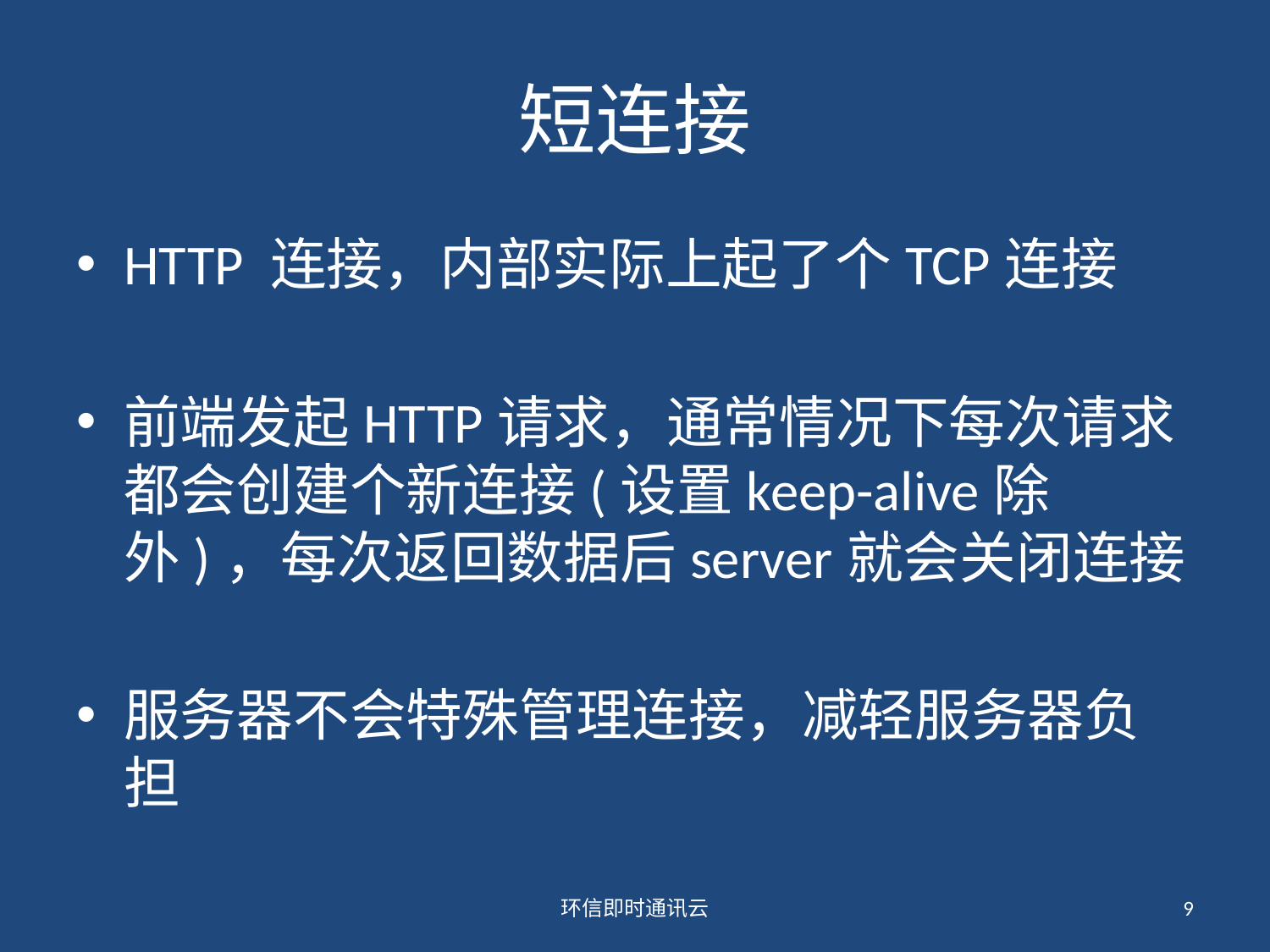

# 短连接
HTTP 连接，内部实际上起了个TCP连接

前端发起HTTP请求，通常情况下每次请求都会创建个新连接(设置keep-alive除外)，每次返回数据后server就会关闭连接

服务器不会特殊管理连接，减轻服务器负担
环信即时通讯云
9